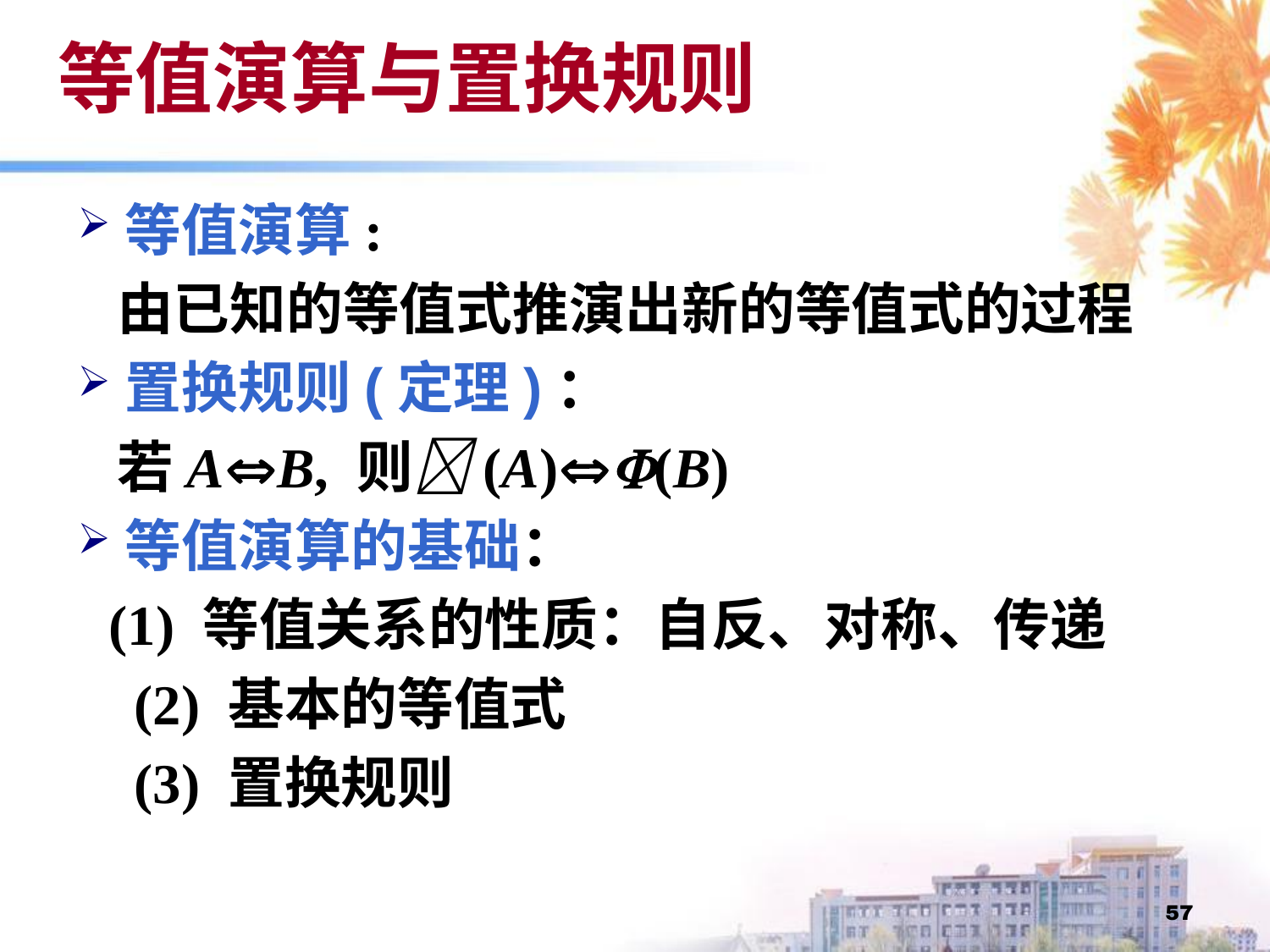

# 等值演算与置换规则
等值演算:
  由已知的等值式推演出新的等值式的过程
置换规则(定理)：
  若A⇔B, 则Φ(A)⇔Φ(B)
等值演算的基础：
  (1) 等值关系的性质：自反、对称、传递
    (2) 基本的等值式
    (3) 置换规则
57